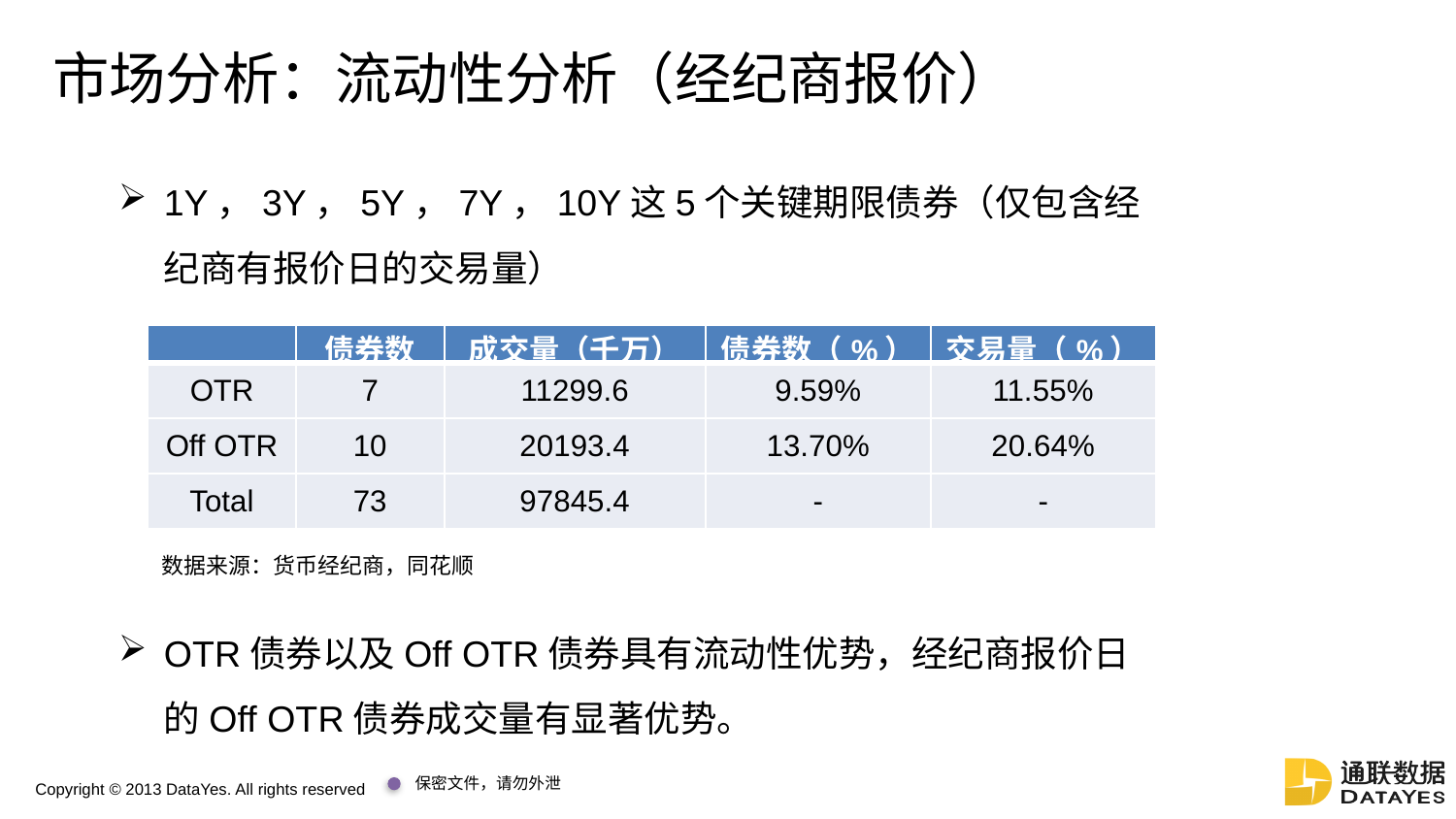

# 市场分析：流动性分析（经纪商报价）
1Y，3Y，5Y，7Y，10Y这5个关键期限债券（仅包含经纪商有报价日的交易量）
|  | 债券数 | 成交量（千万） | 债券数（%） | 交易量（%） |
| --- | --- | --- | --- | --- |
| OTR | 7 | 11299.6 | 9.59% | 11.55% |
| Off OTR | 10 | 20193.4 | 13.70% | 20.64% |
| Total | 73 | 97845.4 | - | - |
数据来源：货币经纪商，同花顺
OTR债券以及Off OTR债券具有流动性优势，经纪商报价日的Off OTR债券成交量有显著优势。